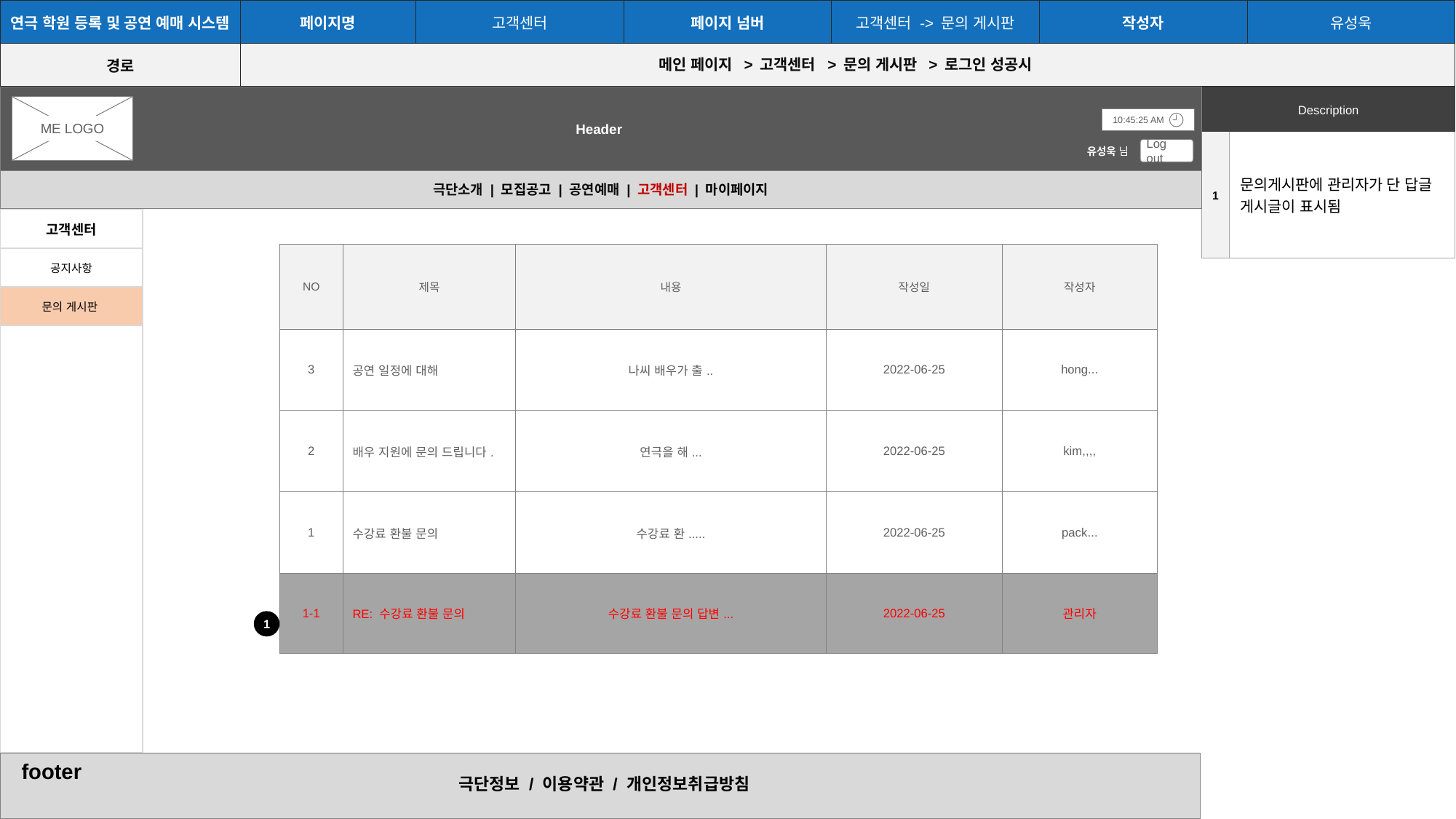

| 연극 학원 등록 및 공연 예매 시스템 | 페이지명 | 고객센터 | 페이지 넘버 | 고객센터 -> 문의 게시판 | 작성자 | 유성욱 |
| --- | --- | --- | --- | --- | --- | --- |
| 경로 | 메인 페이지 > 고객센터 > 문의 게시판 > 로그인 성공시 |  |  |  |  |  |
Header
| Description |
| --- |

ME LOGO
10:45:25 AM

| 1 | 문의게시판에 관리자가 단 답글 게시글이 표시됨 |
| --- | --- |
유성욱 님
Log out
극단소개 | 모집공고 | 공연예매 | 고객센터 | 마이페이지
| 고객센터 |
| --- |
| 공지사항 |
| 문의 게시판 |
|  |
| NO | 제목 | 내용 | 작성일 | 작성자 |
| --- | --- | --- | --- | --- |
| 3 | 공연 일정에 대해 | 나씨 배우가 출.. | 2022-06-25 | hong... |
| 2 | 배우 지원에 문의 드립니다. | 연극을 해... | 2022-06-25 | kim,,,, |
| 1 | 수강료 환불 문의 | 수강료 환..... | 2022-06-25 | pack... |
| 1-1 | RE: 수강료 환불 문의 | 수강료 환불 문의 답변... | 2022-06-25 | 관리자 |
1

footer
극단정보 / 이용약관 / 개인정보취급방침